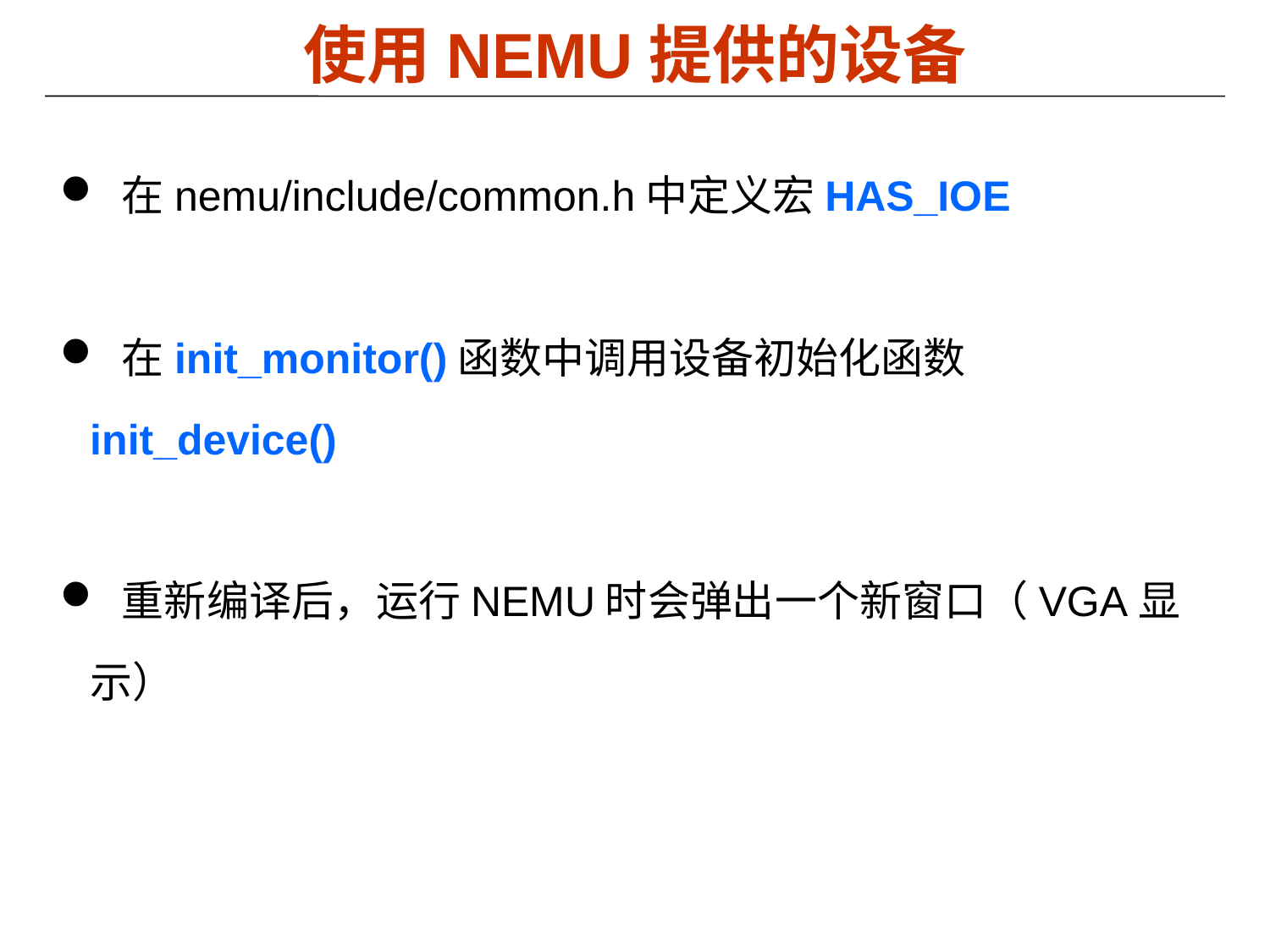

# 使用NEMU提供的设备
 在nemu/include/common.h中定义宏HAS_IOE

 在init_monitor()函数中调用设备初始化函数init_device()

 重新编译后，运行NEMU时会弹出一个新窗口（VGA显示）